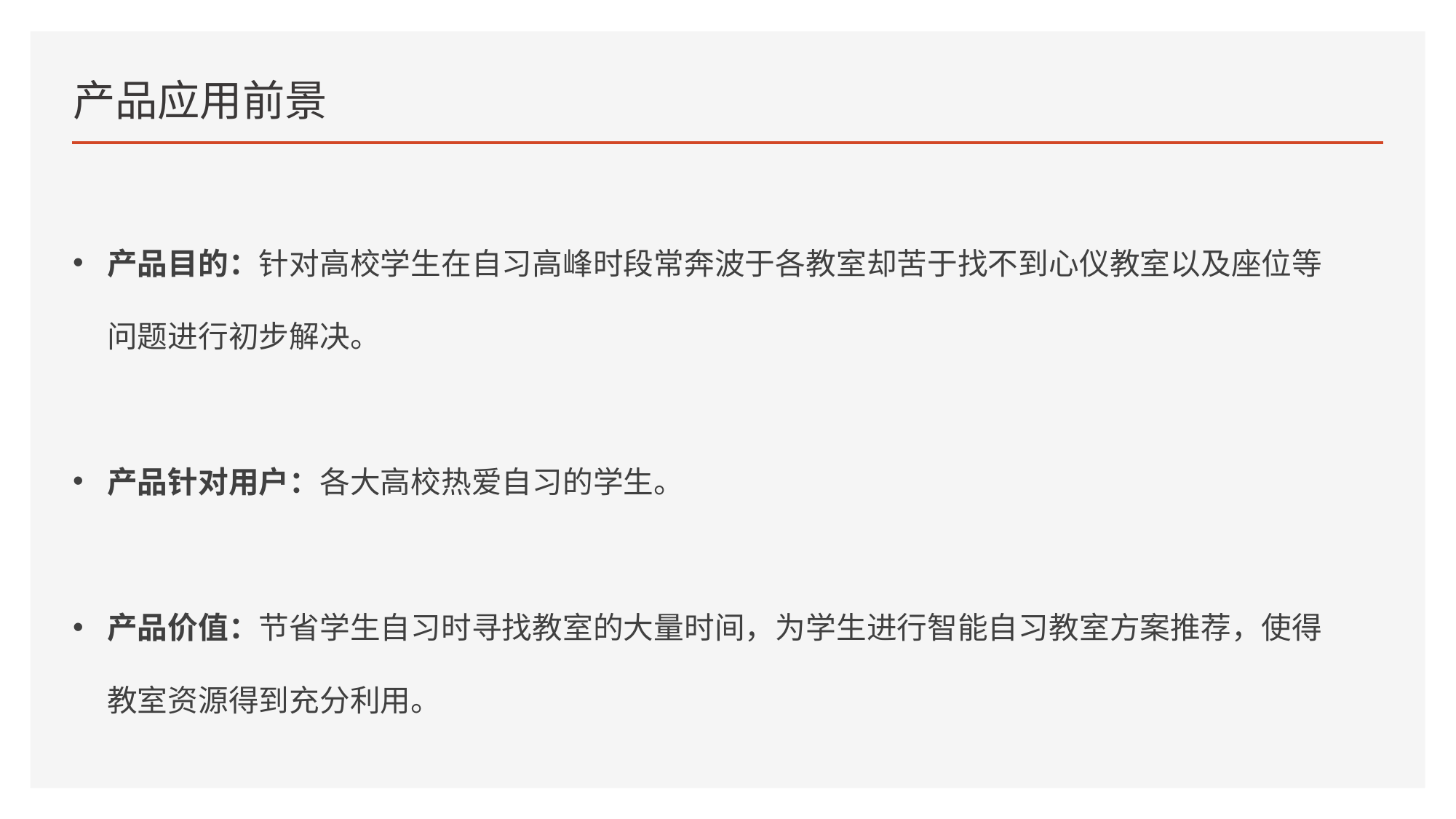

# 产品应用前景
产品目的：针对高校学生在自习高峰时段常奔波于各教室却苦于找不到心仪教室以及座位等问题进行初步解决。

产品针对用户：各大高校热爱自习的学生。

产品价值：节省学生自习时寻找教室的大量时间，为学生进行智能自习教室方案推荐，使得教室资源得到充分利用。